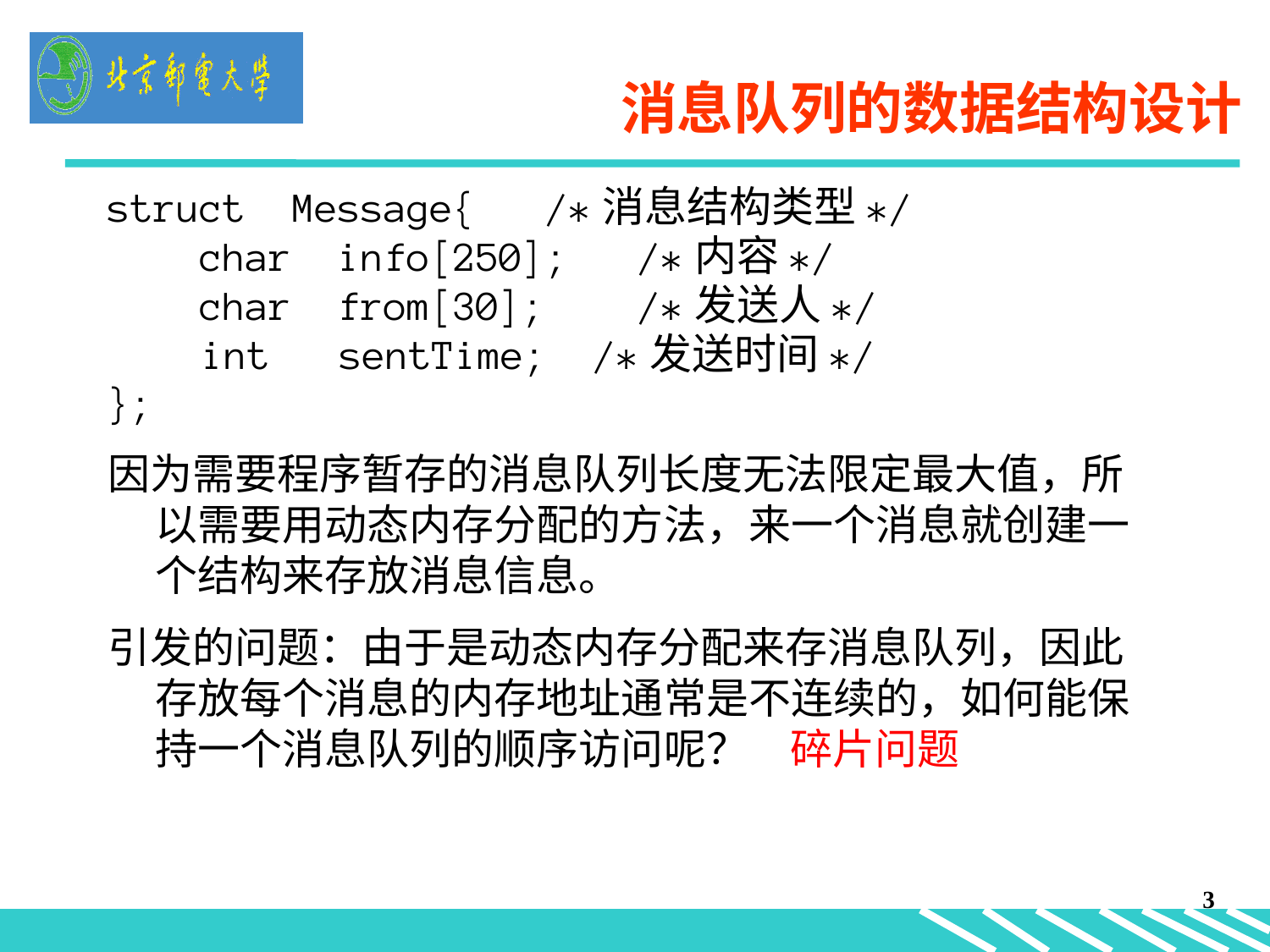

# 消息队列的数据结构设计
struct  Message{   /*消息结构类型*/
    char  info[250];   /*内容*/
    char  from[30];    /*发送人*/
	  int   sentTime;  /*发送时间*/
};
因为需要程序暂存的消息队列长度无法限定最大值，所以需要用动态内存分配的方法，来一个消息就创建一个结构来存放消息信息。
引发的问题：由于是动态内存分配来存消息队列，因此存放每个消息的内存地址通常是不连续的，如何能保持一个消息队列的顺序访问呢？	碎片问题

3